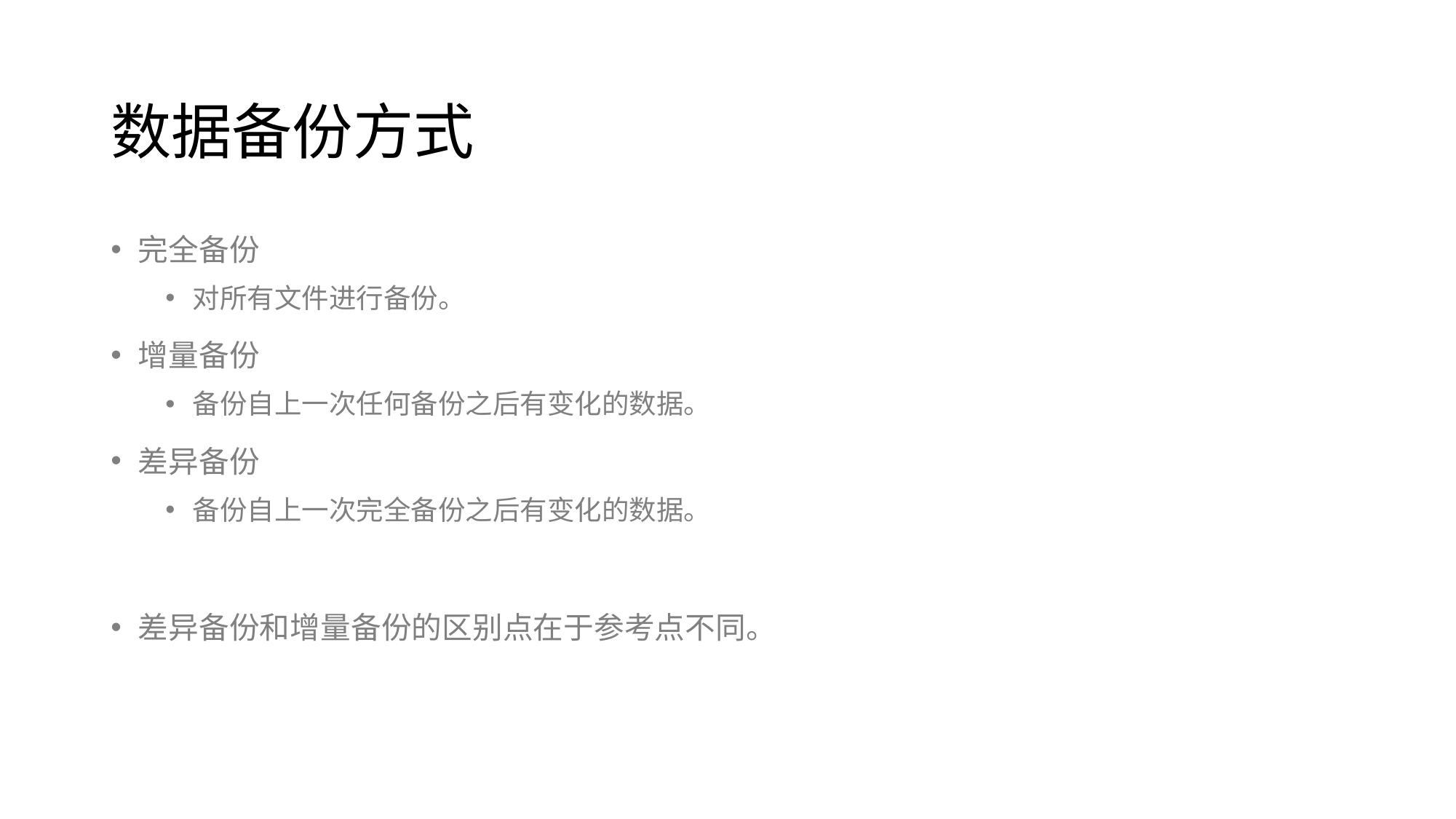

# 数据备份方式
完全备份
对所有文件进行备份。
增量备份
备份自上一次任何备份之后有变化的数据。
差异备份
备份自上一次完全备份之后有变化的数据。

差异备份和增量备份的区别点在于参考点不同。